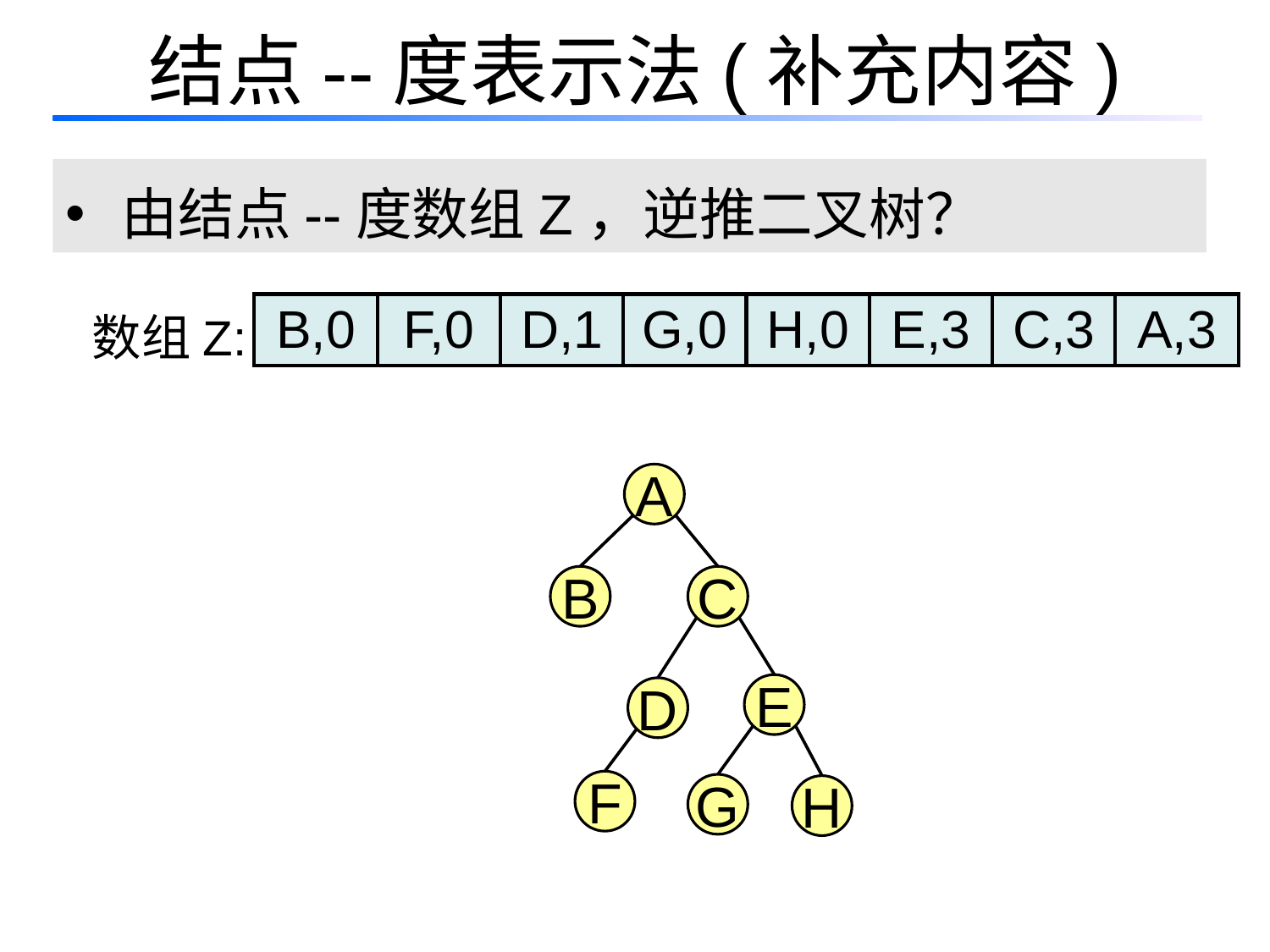

# 结点--度表示法(补充内容)

 由结点--度数组Z，逆推二叉树？
数组Z:
| B,0 | F,0 | D,1 | G,0 | H,0 | E,3 | C,3 | A,3 |
| --- | --- | --- | --- | --- | --- | --- | --- |
A
B
C
E
D
F
G
H